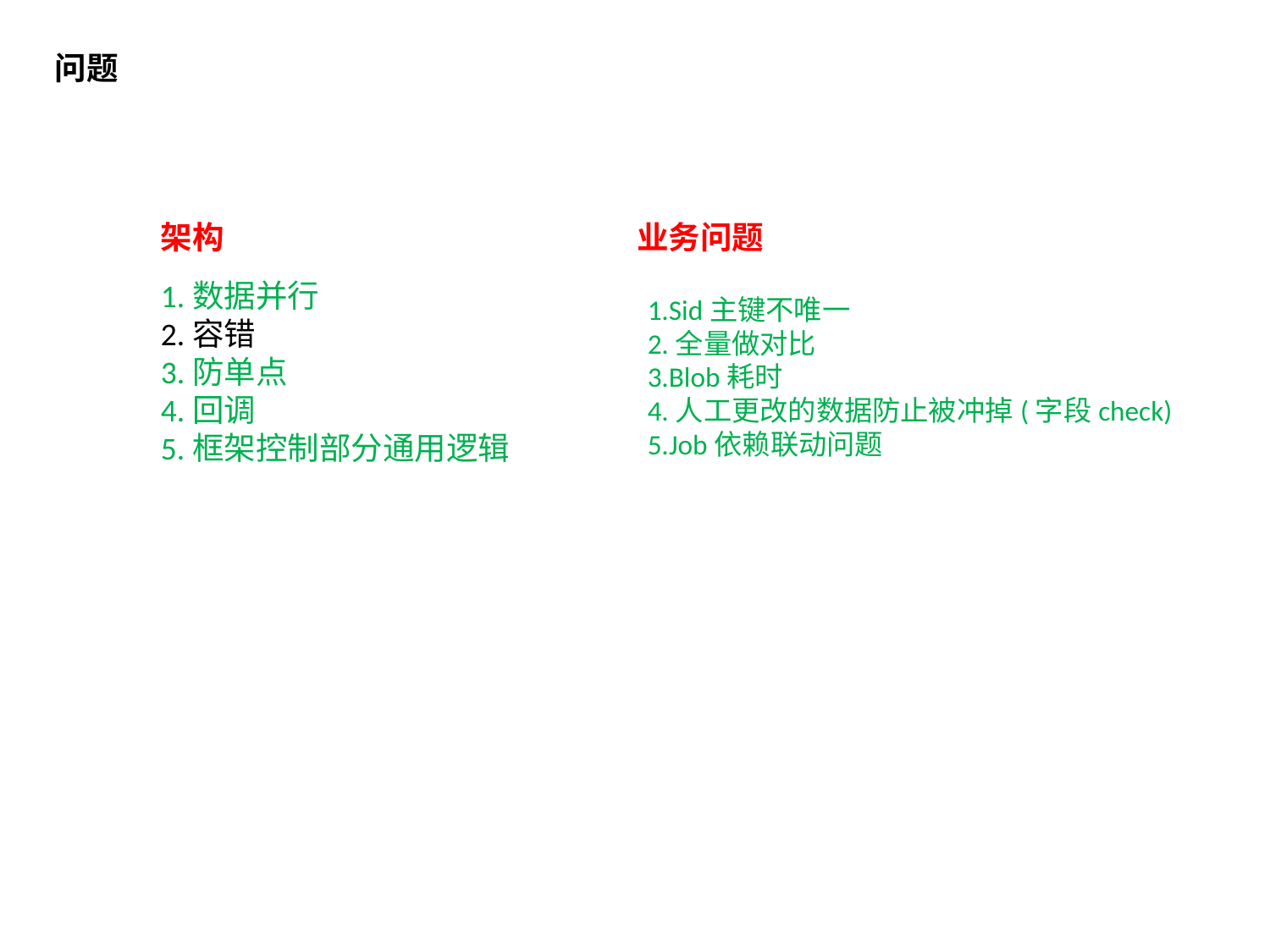

问题
架构
业务问题
1.数据并行
2.容错
3.防单点
4.回调
5.框架控制部分通用逻辑
1.Sid主键不唯一
2.全量做对比
3.Blob耗时
4.人工更改的数据防止被冲掉(字段check)
5.Job依赖联动问题